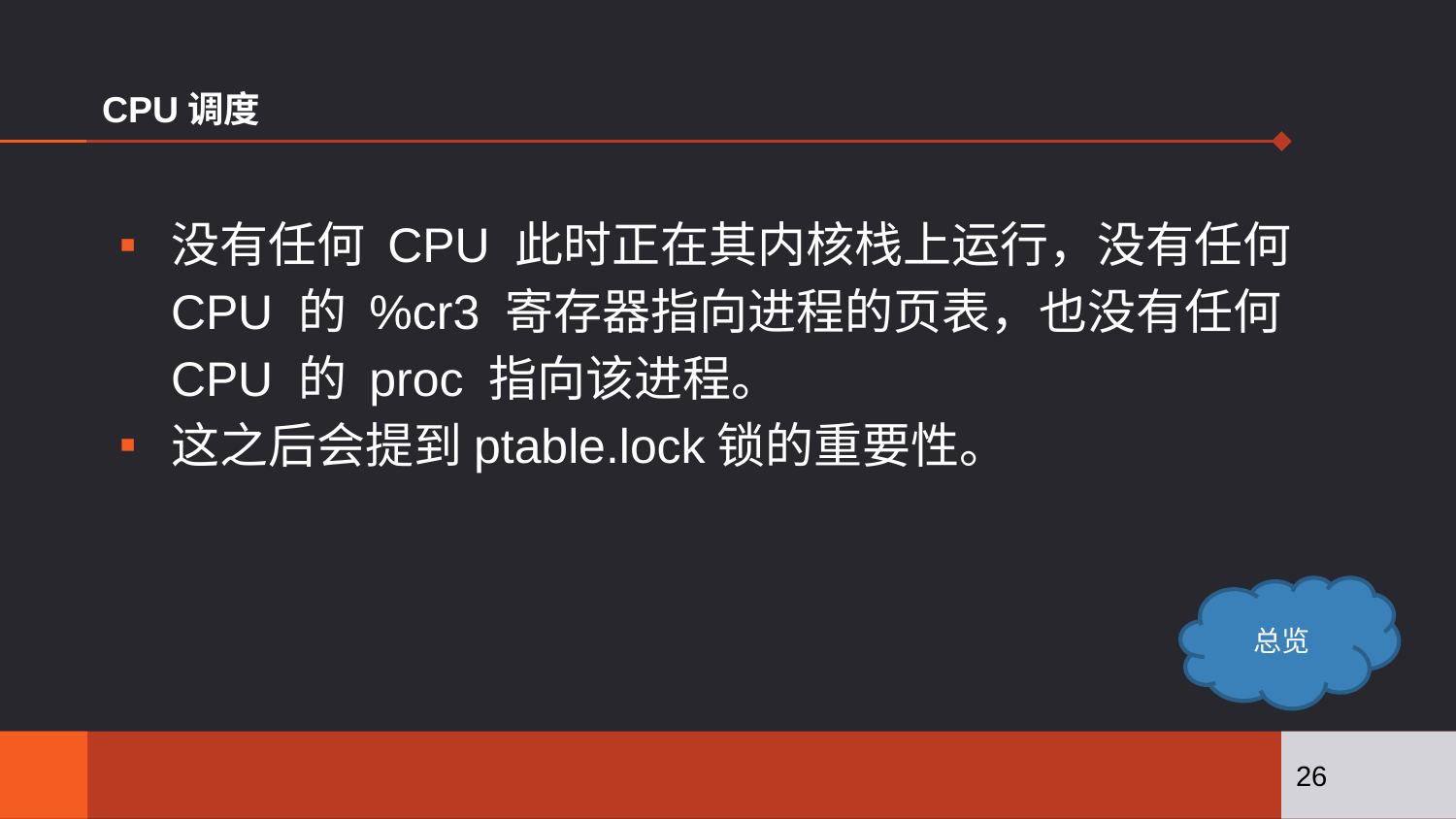

# CPU调度
没有任何 CPU 此时正在其内核栈上运行，没有任何 CPU 的 %cr3 寄存器指向进程的页表，也没有任何 CPU 的 proc 指向该进程。
这之后会提到ptable.lock锁的重要性。
总览
26